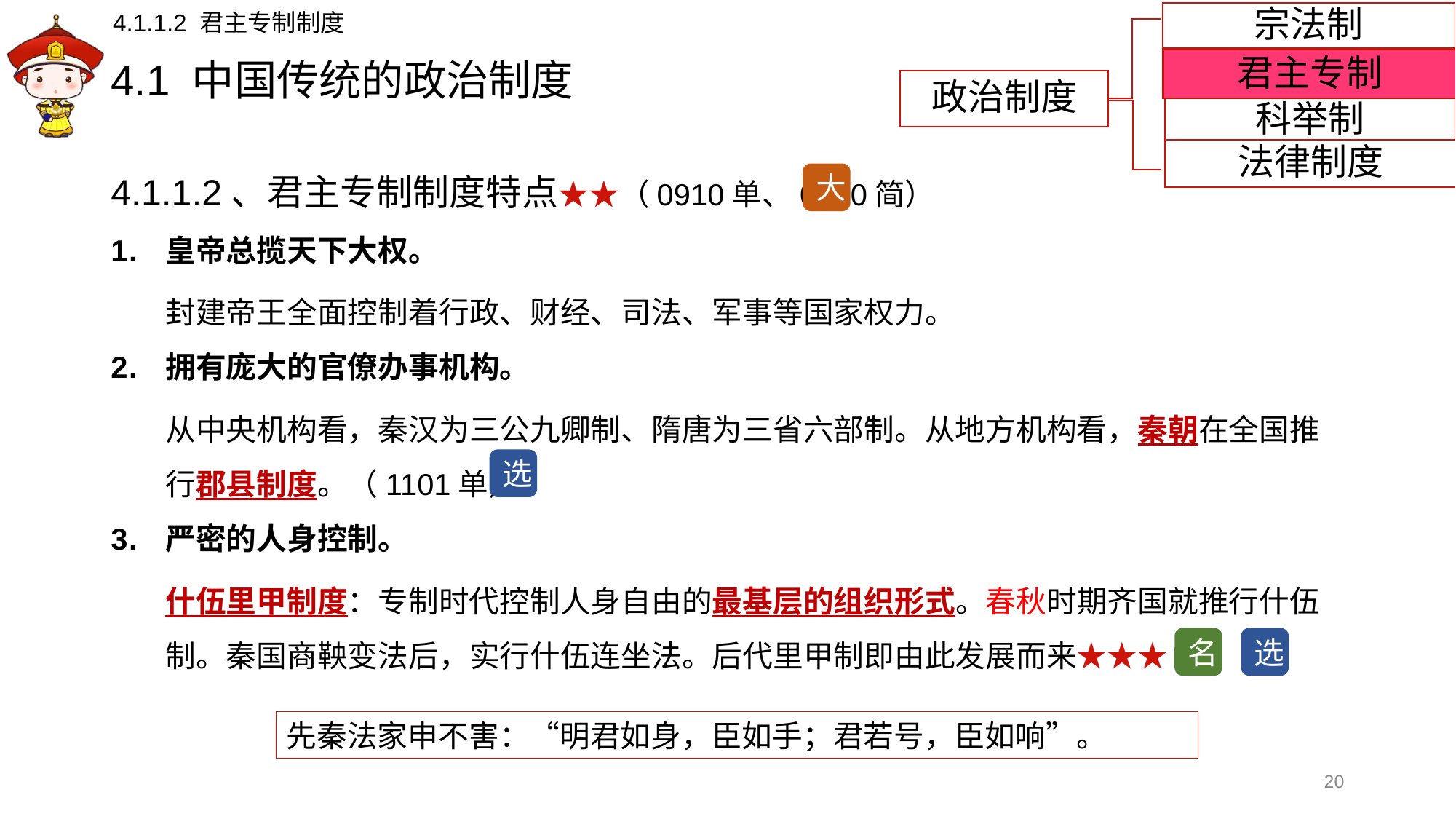

4.1.1.2 君主专制制度
宗法制

# 4.1 中国传统的政治制度
君主专制
政治制度
科举制

法律制度
4.1.1.2、君主专制制度特点★★（0910单、0810简）
皇帝总揽天下大权。
封建帝王全面控制着行政、财经、司法、军事等国家权力。
拥有庞大的官僚办事机构。
从中央机构看，秦汉为三公九卿制、隋唐为三省六部制。从地方机构看，秦朝在全国推行郡县制度。（1101单）
严密的人身控制。
什伍里甲制度：专制时代控制人身自由的最基层的组织形式。春秋时期齐国就推行什伍制。秦国商鞅变法后，实行什伍连坐法。后代里甲制即由此发展而来★★★
大
选
选
名
先秦法家申不害：“明君如身，臣如手；君若号，臣如响”。
20